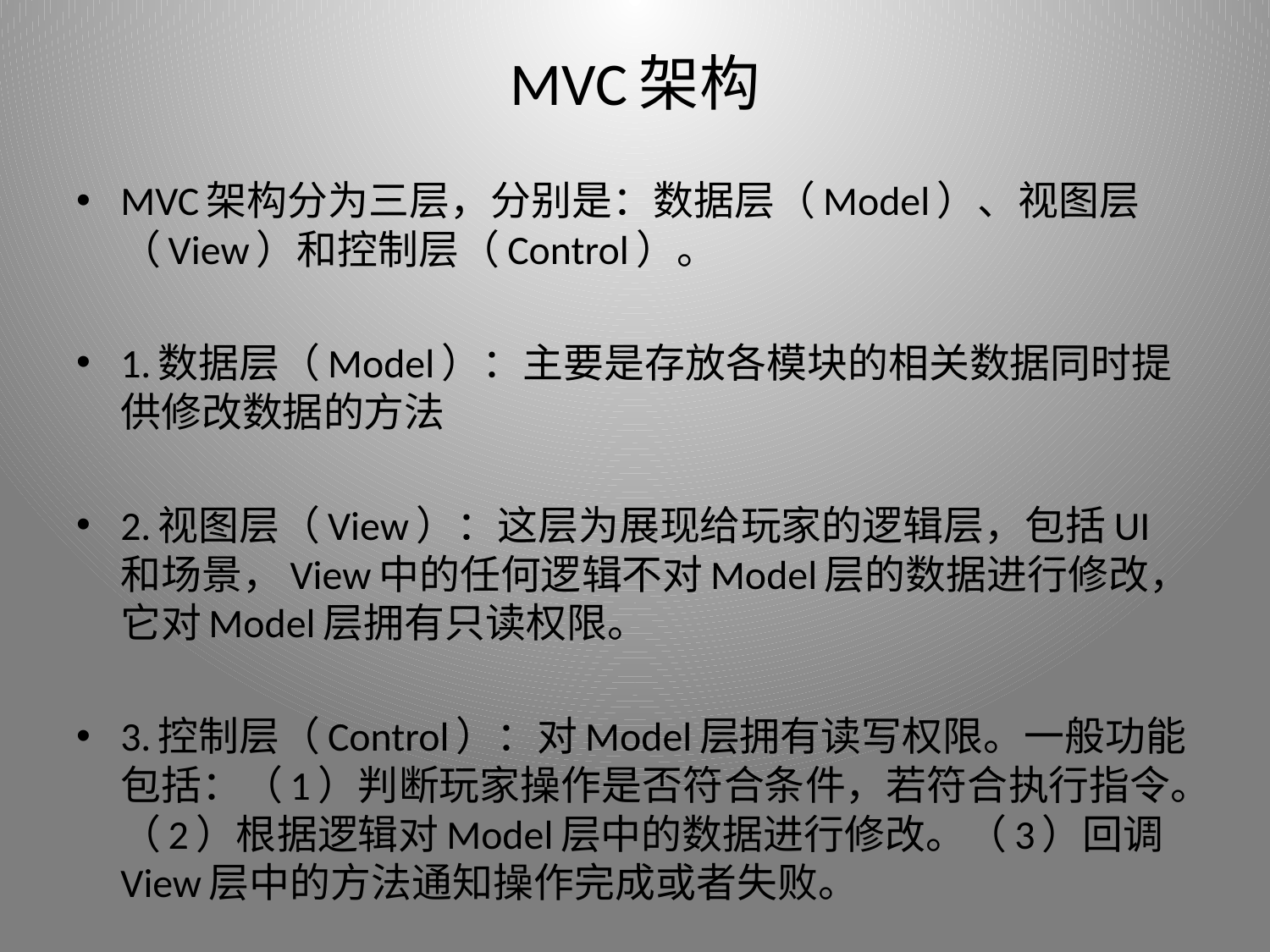

# MVC架构
MVC架构分为三层，分别是：数据层（Model）、视图层（View）和控制层（Control）。

1.数据层（Model）：主要是存放各模块的相关数据同时提供修改数据的方法

2.视图层（View）：这层为展现给玩家的逻辑层，包括UI和场景，View中的任何逻辑不对Model层的数据进行修改，它对Model层拥有只读权限。

3.控制层（Control）：对Model层拥有读写权限。一般功能包括：（1）判断玩家操作是否符合条件，若符合执行指令。（2）根据逻辑对Model层中的数据进行修改。（3）回调View层中的方法通知操作完成或者失败。